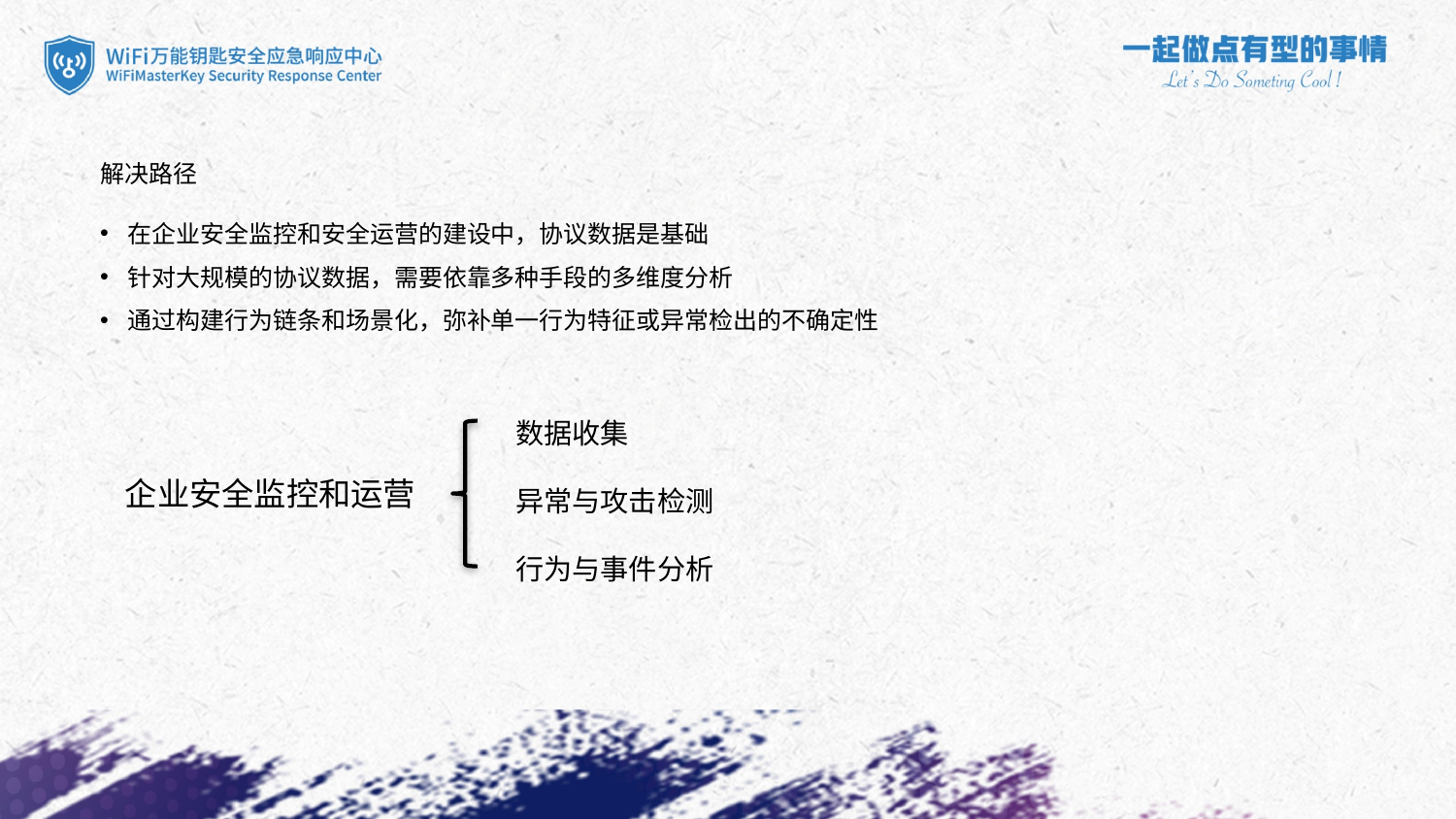

解决路径
在企业安全监控和安全运营的建设中，协议数据是基础
针对大规模的协议数据，需要依靠多种手段的多维度分析
通过构建行为链条和场景化，弥补单一行为特征或异常检出的不确定性
数据收集
异常与攻击检测
行为与事件分析

企业安全监控和运营